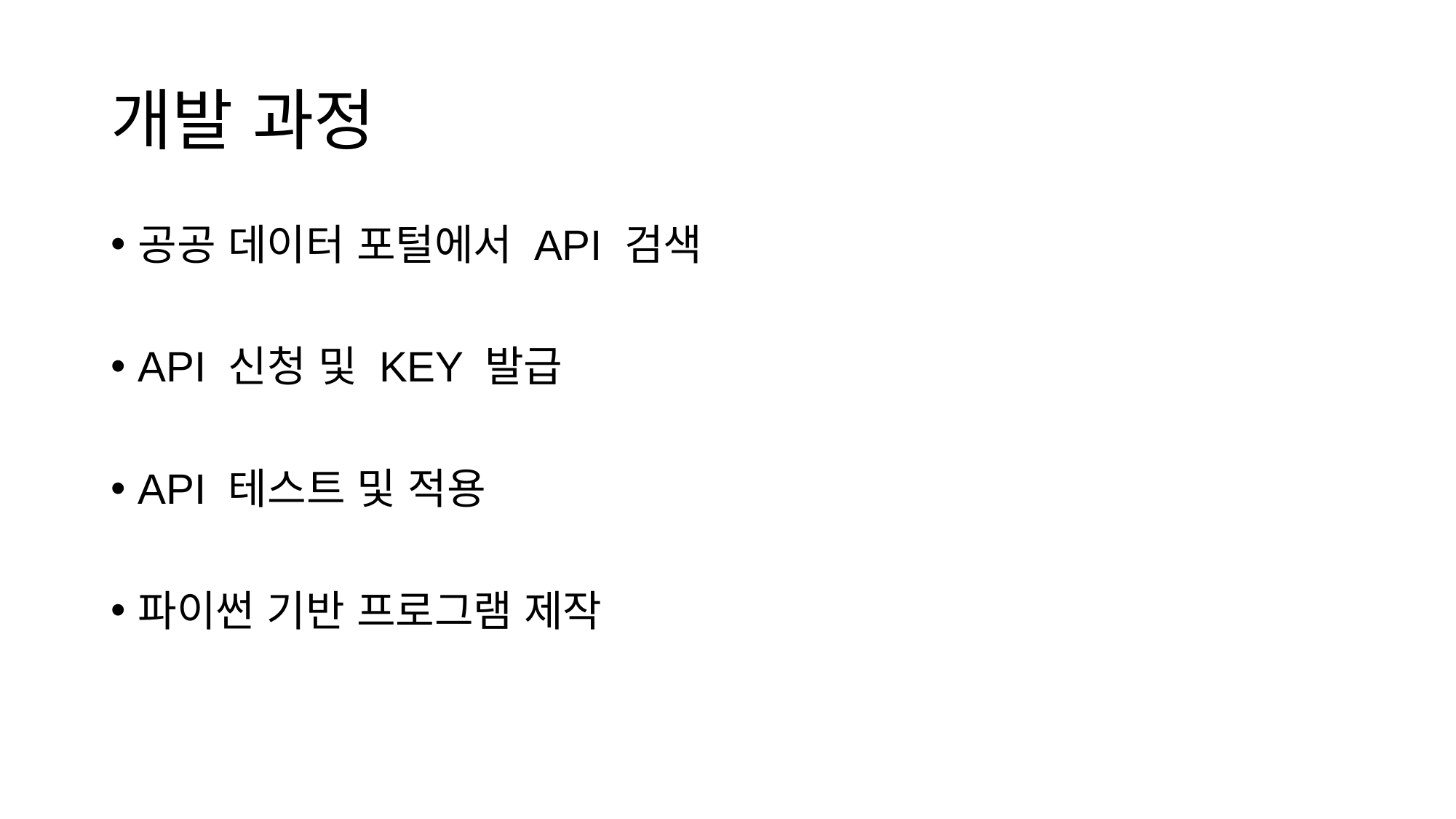

# 개발 과정
공공 데이터 포털에서 API 검색

API 신청 및 KEY 발급

API 테스트 및 적용

파이썬 기반 프로그램 제작